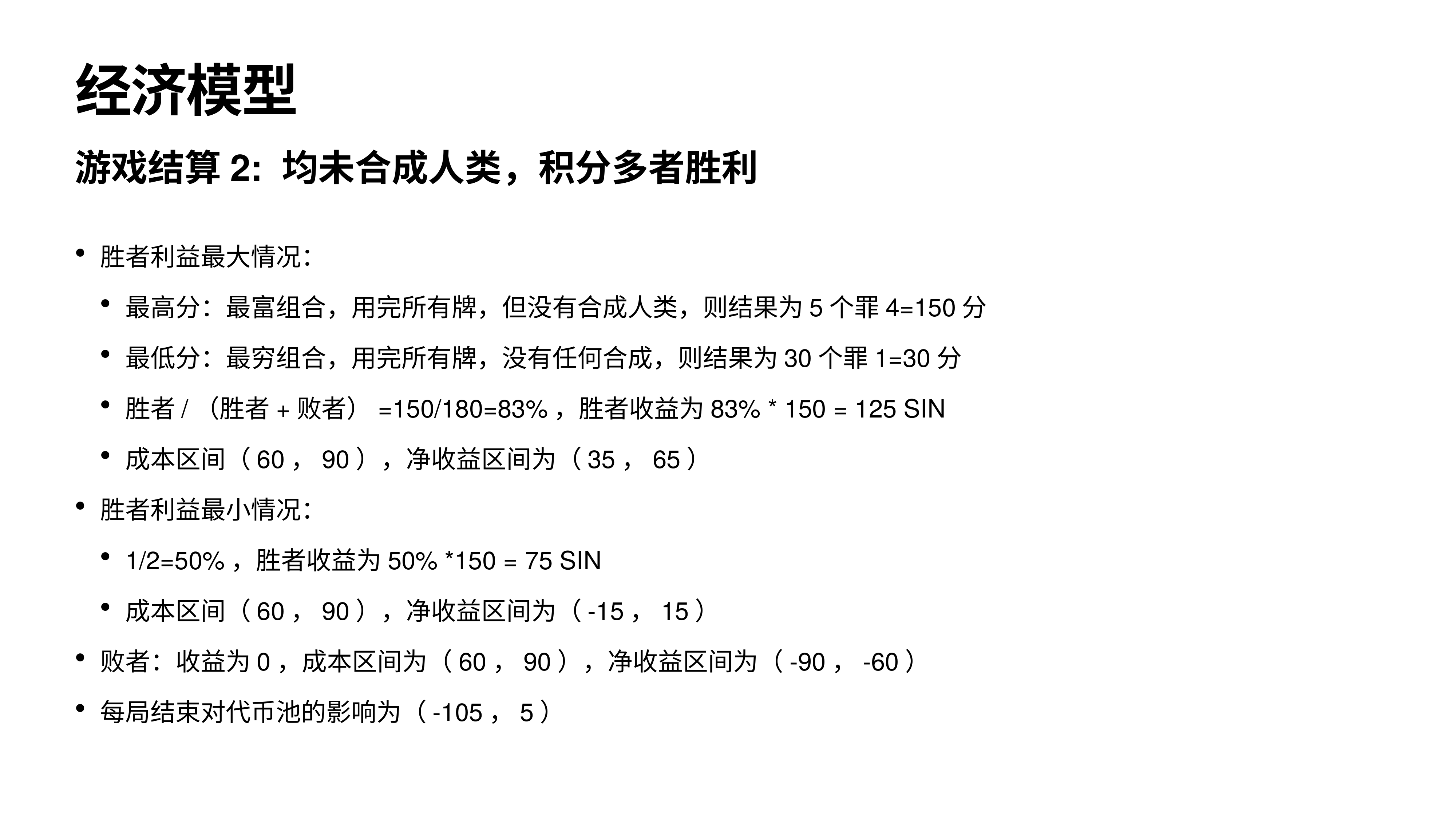

# 经济模型
游戏结算2: 均未合成人类，积分多者胜利
胜者利益最大情况：
最高分：最富组合，用完所有牌，但没有合成人类，则结果为5个罪4=150分
最低分：最穷组合，用完所有牌，没有任何合成，则结果为30个罪1=30分
胜者/（胜者+败者）=150/180=83%，胜者收益为83% * 150 = 125 SIN
成本区间（60，90），净收益区间为（35，65）
胜者利益最小情况：
1/2=50%，胜者收益为50% *150 = 75 SIN
成本区间（60，90），净收益区间为（-15，15）
败者：收益为0，成本区间为（60，90），净收益区间为（-90，-60）
每局结束对代币池的影响为（-105，5）